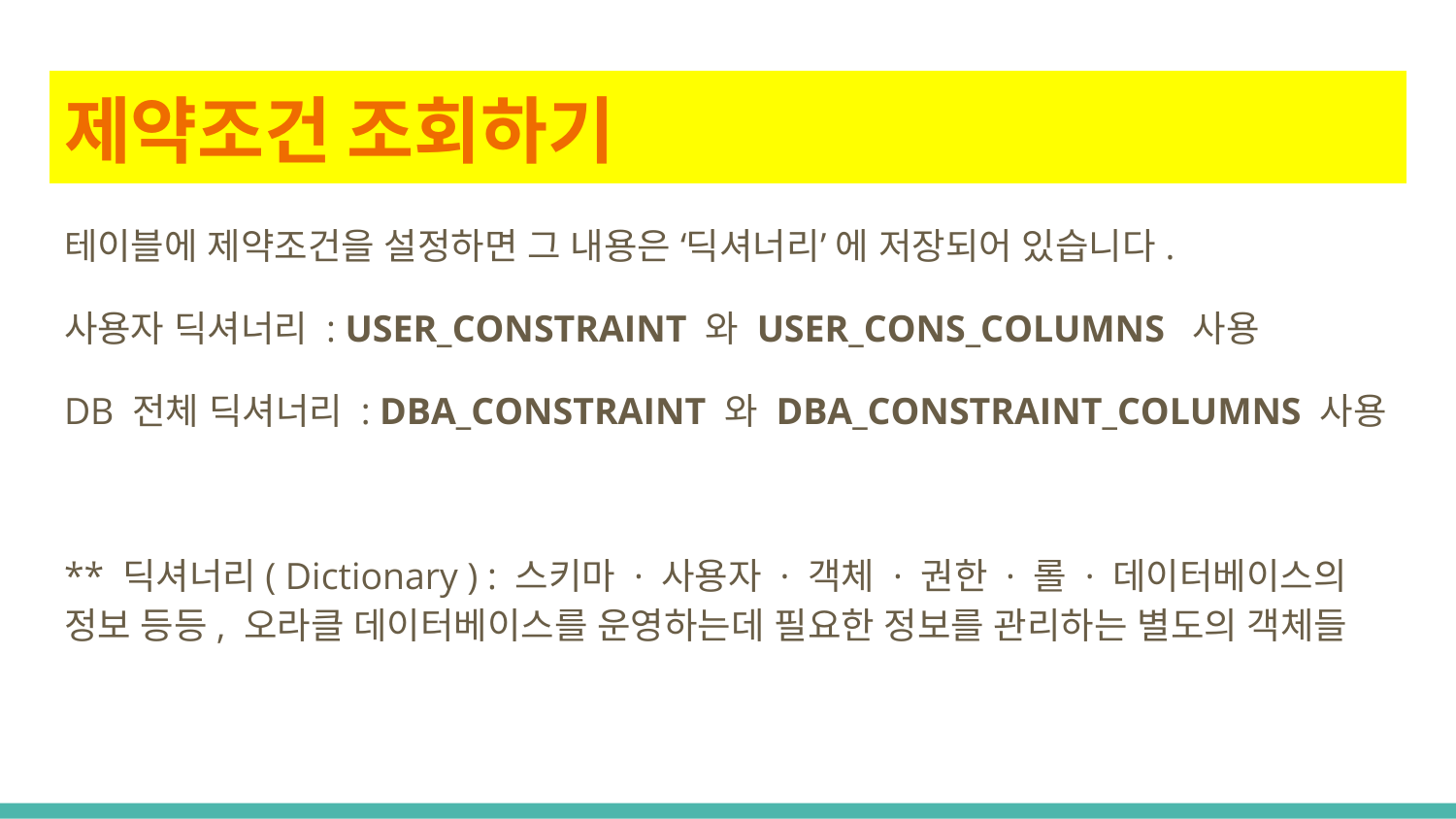

# 제약조건 조회하기
테이블에 제약조건을 설정하면 그 내용은 ‘딕셔너리’ 에 저장되어 있습니다.
사용자 딕셔너리 : USER_CONSTRAINT 와 USER_CONS_COLUMNS  사용
DB 전체 딕셔너리 : DBA_CONSTRAINT 와 DBA_CONSTRAINT_COLUMNS 사용

** 딕셔너리( Dictionary ) : 스키마 · 사용자 · 객체 · 권한 · 롤 · 데이터베이스의 정보 등등, 오라클 데이터베이스를 운영하는데 필요한 정보를 관리하는 별도의 객체들